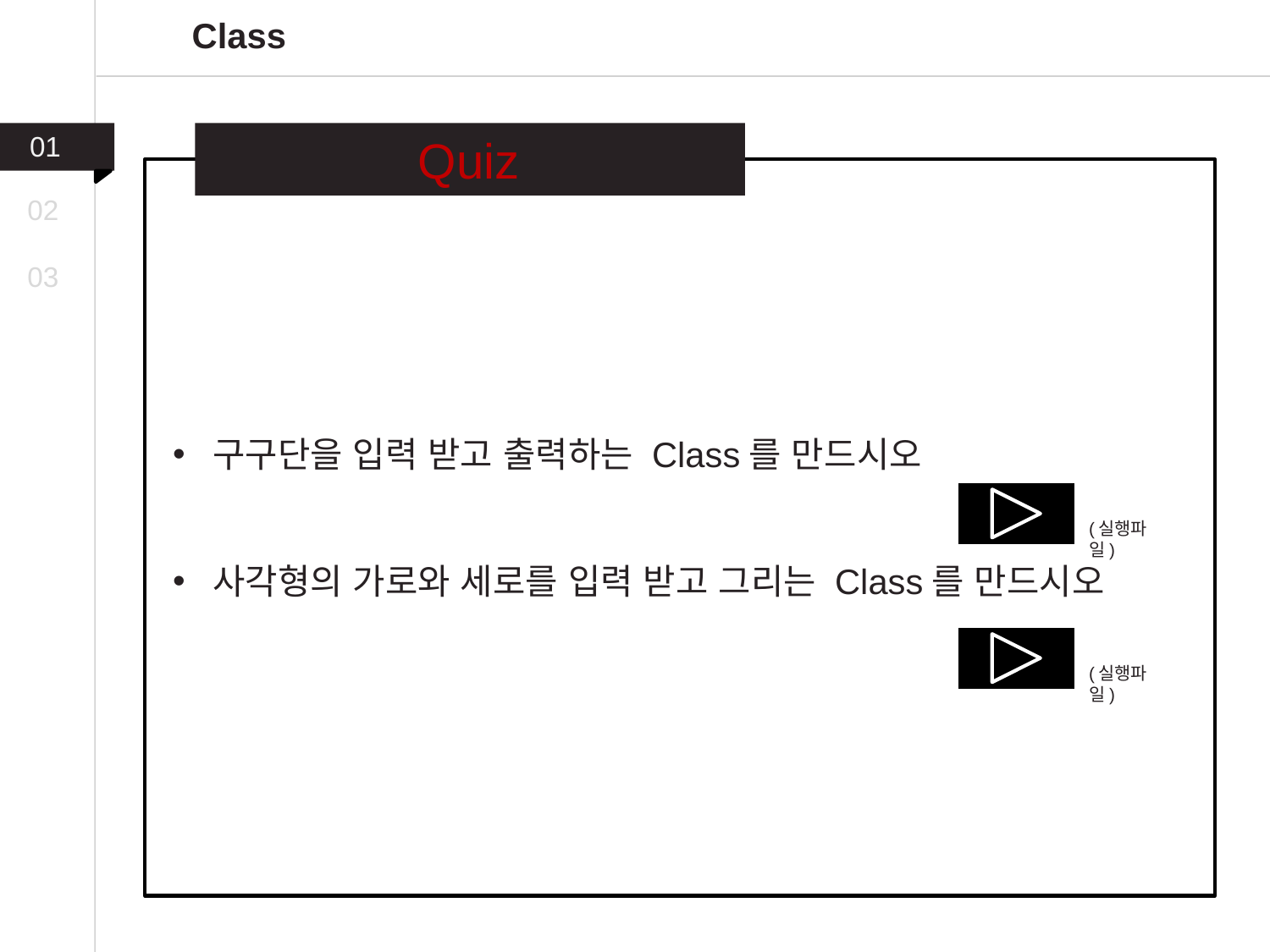

Class
01

Quiz

02
03

구구단을 입력 받고 출력하는 Class를 만드시오

사각형의 가로와 세로를 입력 받고 그리는 Class를 만드시오

(실행파일)

(실행파일)